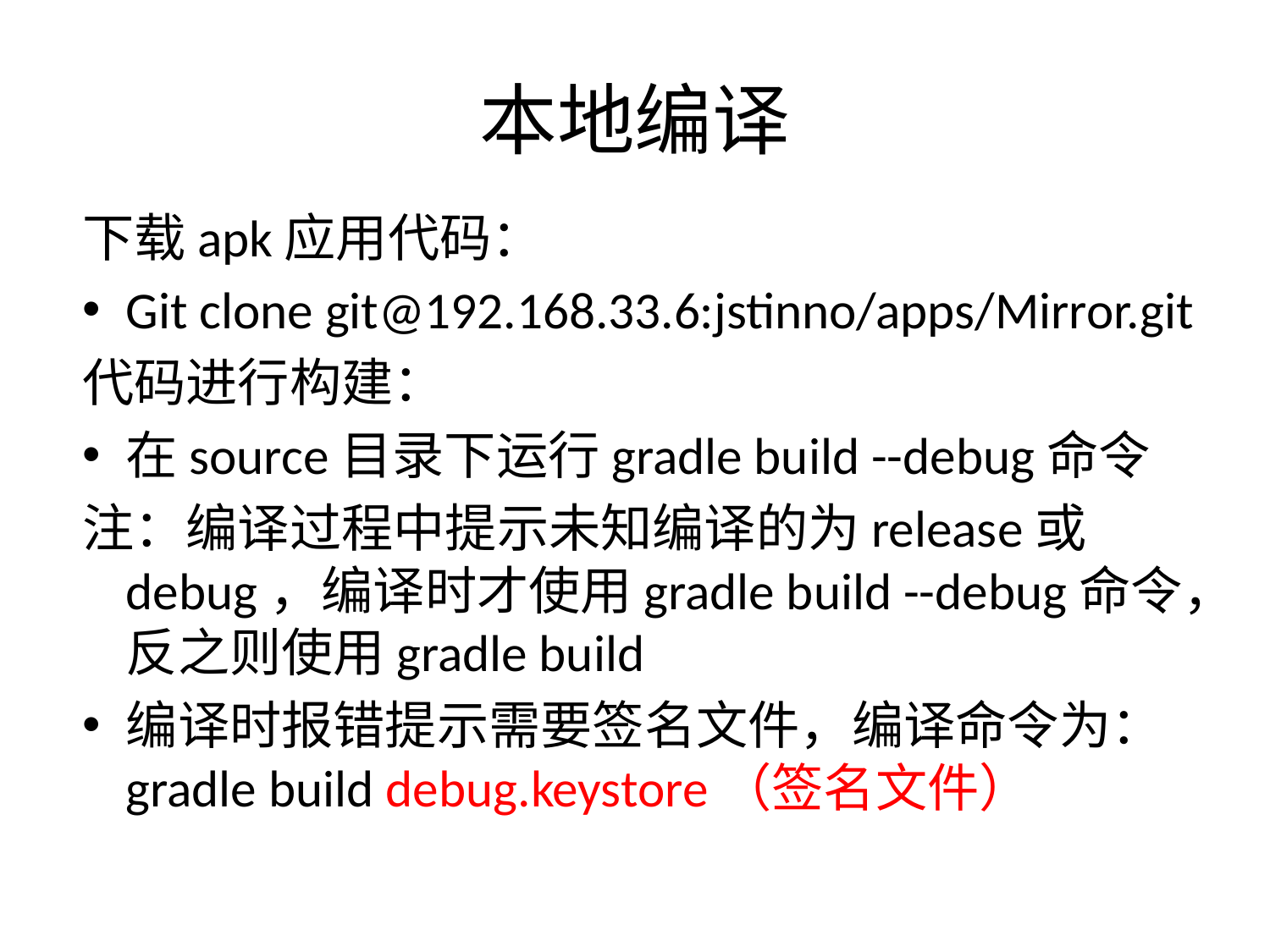

# 本地编译
下载apk应用代码：
Git clone git@192.168.33.6:jstinno/apps/Mirror.git
代码进行构建：
在source目录下运行gradle build --debug命令
注：编译过程中提示未知编译的为release或debug，编译时才使用gradle build --debug命令，反之则使用gradle build
编译时报错提示需要签名文件，编译命令为： gradle build debug.keystore（签名文件）